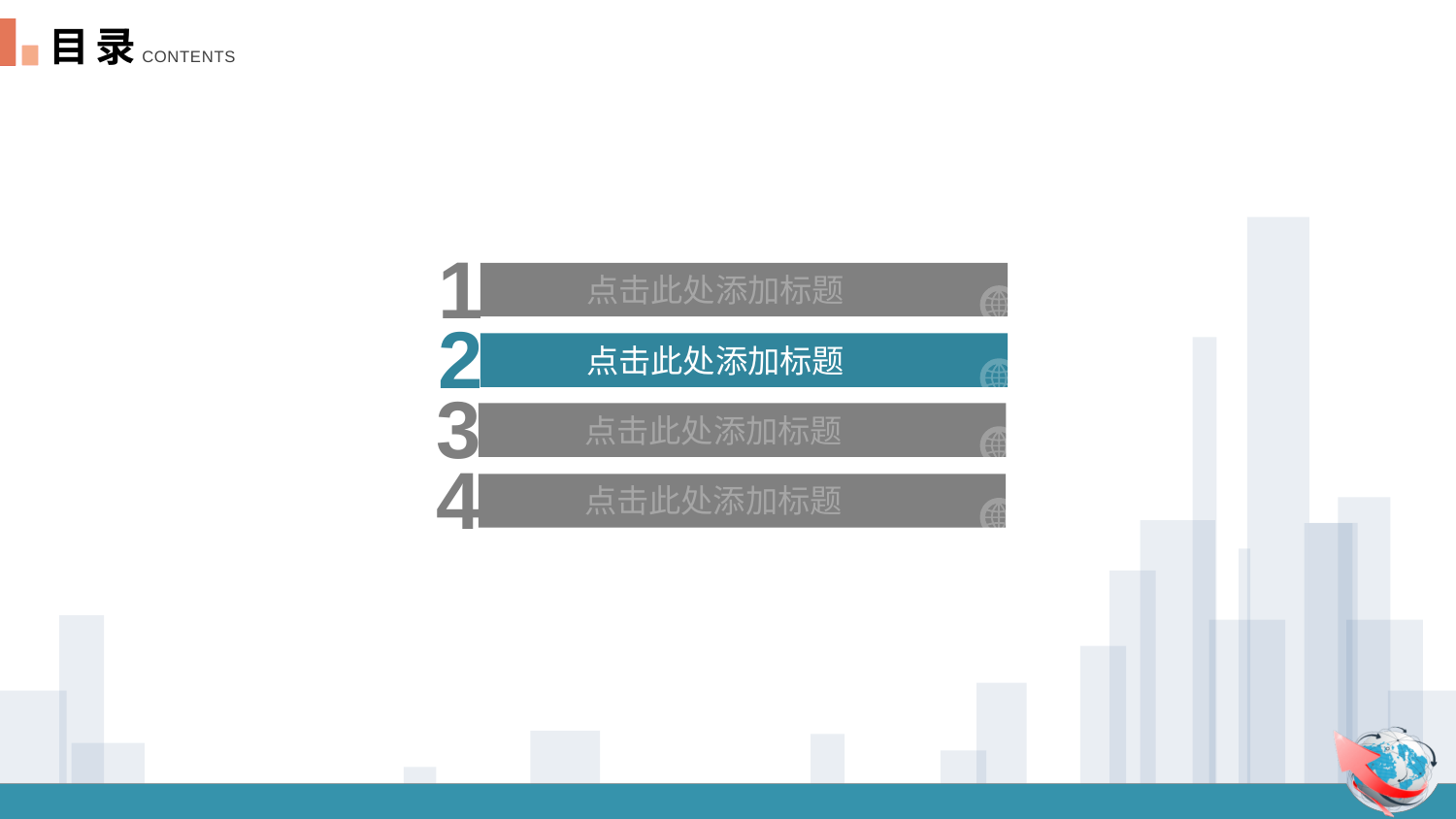

目录

CONTENTS

1

点击此处添加标题

2

点击此处添加标题

3

点击此处添加标题

4

点击此处添加标题